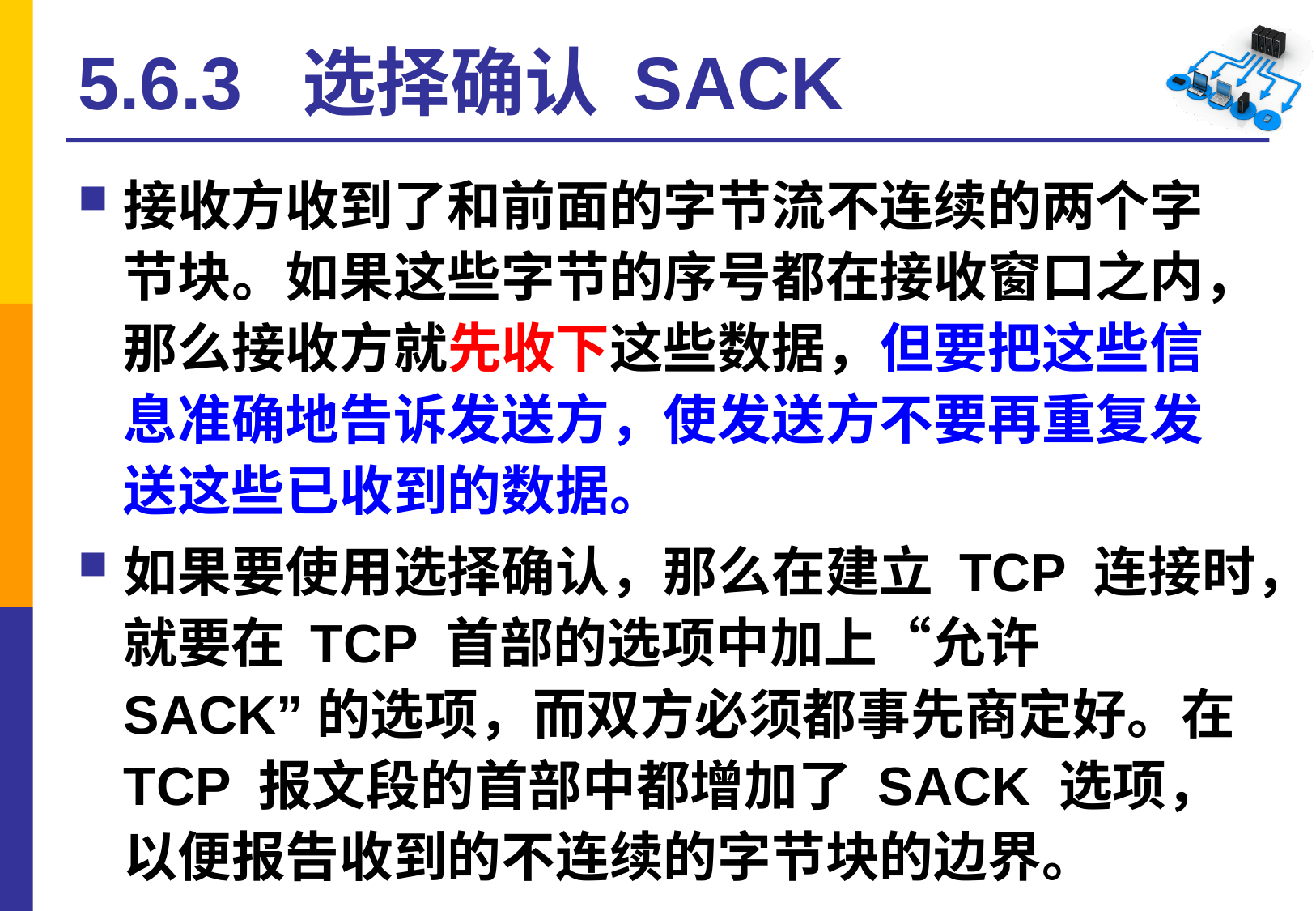

# 5.6.3  选择确认 SACK
接收方收到了和前面的字节流不连续的两个字节块。如果这些字节的序号都在接收窗口之内，那么接收方就先收下这些数据，但要把这些信息准确地告诉发送方，使发送方不要再重复发送这些已收到的数据。
如果要使用选择确认，那么在建立 TCP 连接时，就要在 TCP 首部的选项中加上“允许 SACK”的选项，而双方必须都事先商定好。在 TCP 报文段的首部中都增加了 SACK 选项，以便报告收到的不连续的字节块的边界。